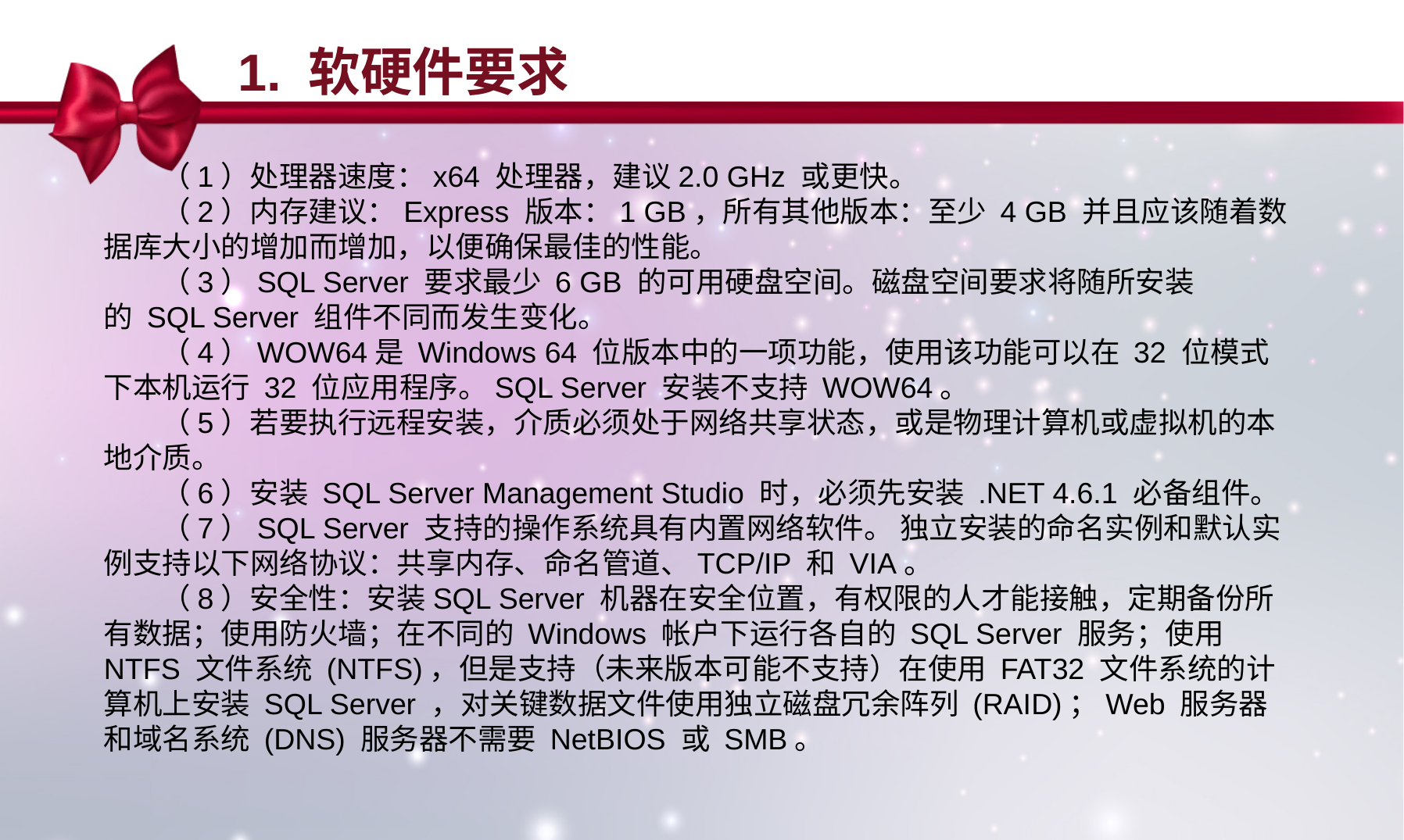

1. 软硬件要求
（1）处理器速度：x64 处理器，建议2.0 GHz 或更快。
（2）内存建议：Express 版本：1 GB，所有其他版本：至少 4 GB 并且应该随着数据库大小的增加而增加，以便确保最佳的性能。
（3）SQL Server 要求最少 6 GB 的可用硬盘空间。磁盘空间要求将随所安装的 SQL Server 组件不同而发生变化。
（4）WOW64是 Windows 64 位版本中的一项功能，使用该功能可以在 32 位模式下本机运行 32 位应用程序。SQL Server 安装不支持 WOW64。
（5）若要执行远程安装，介质必须处于网络共享状态，或是物理计算机或虚拟机的本地介质。
（6）安装 SQL Server Management Studio 时，必须先安装 .NET 4.6.1 必备组件。
（7）SQL Server 支持的操作系统具有内置网络软件。 独立安装的命名实例和默认实例支持以下网络协议：共享内存、命名管道、TCP/IP 和 VIA。
（8）安全性：安装SQL Server 机器在安全位置，有权限的人才能接触，定期备份所有数据；使用防火墙；在不同的 Windows 帐户下运行各自的 SQL Server 服务；使用 NTFS 文件系统 (NTFS)，但是支持（未来版本可能不支持）在使用 FAT32 文件系统的计算机上安装 SQL Server ，对关键数据文件使用独立磁盘冗余阵列 (RAID)；Web 服务器和域名系统 (DNS) 服务器不需要 NetBIOS 或 SMB。